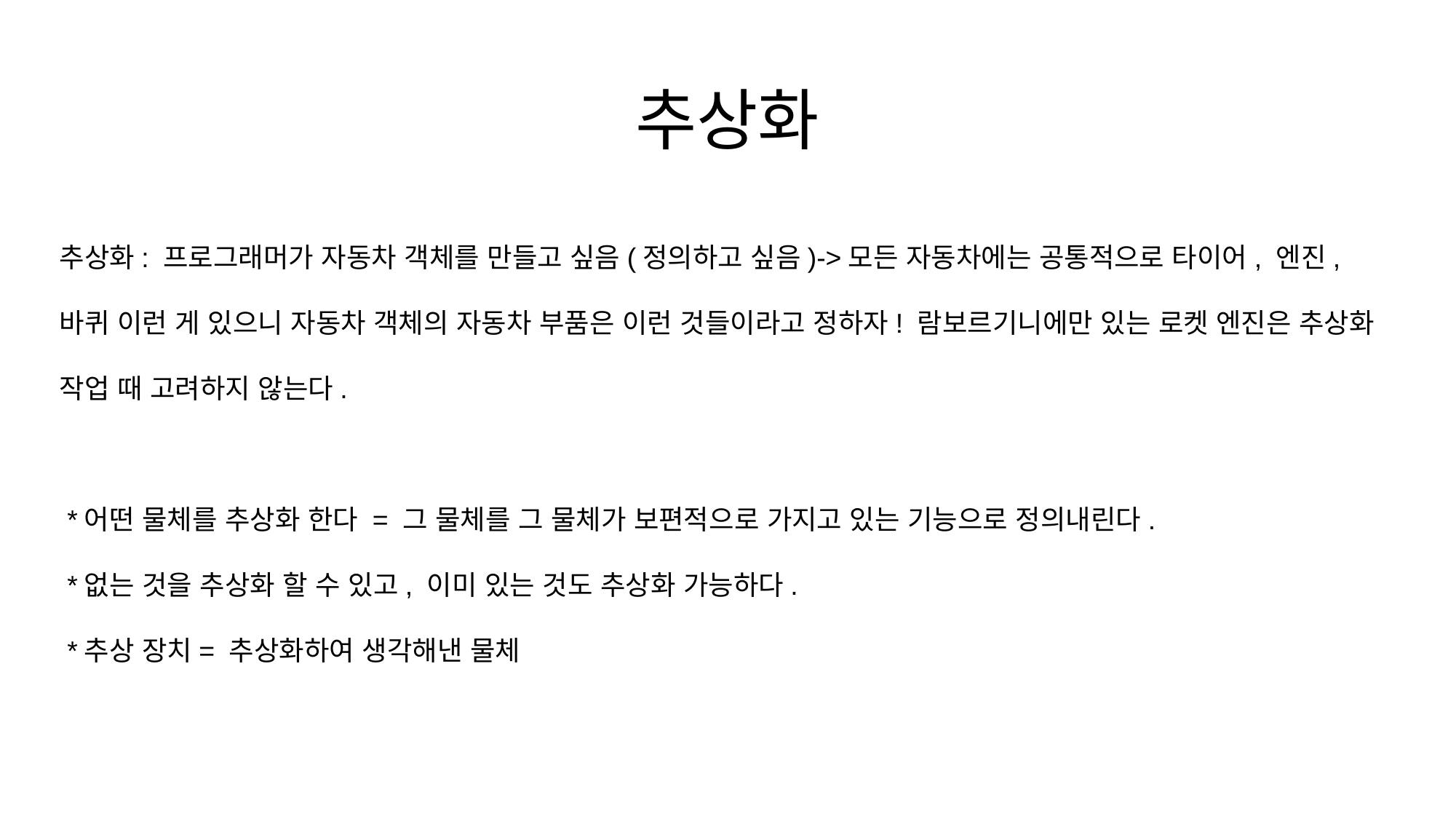

# 추상화
추상화: 프로그래머가 자동차 객체를 만들고 싶음(정의하고 싶음)->모든 자동차에는 공통적으로 타이어, 엔진, 바퀴 이런 게 있으니 자동차 객체의 자동차 부품은 이런 것들이라고 정하자! 람보르기니에만 있는 로켓 엔진은 추상화 작업 때 고려하지 않는다.

 *어떤 물체를 추상화 한다 = 그 물체를 그 물체가 보편적으로 가지고 있는 기능으로 정의내린다.
 *없는 것을 추상화 할 수 있고, 이미 있는 것도 추상화 가능하다.
 *추상 장치= 추상화하여 생각해낸 물체